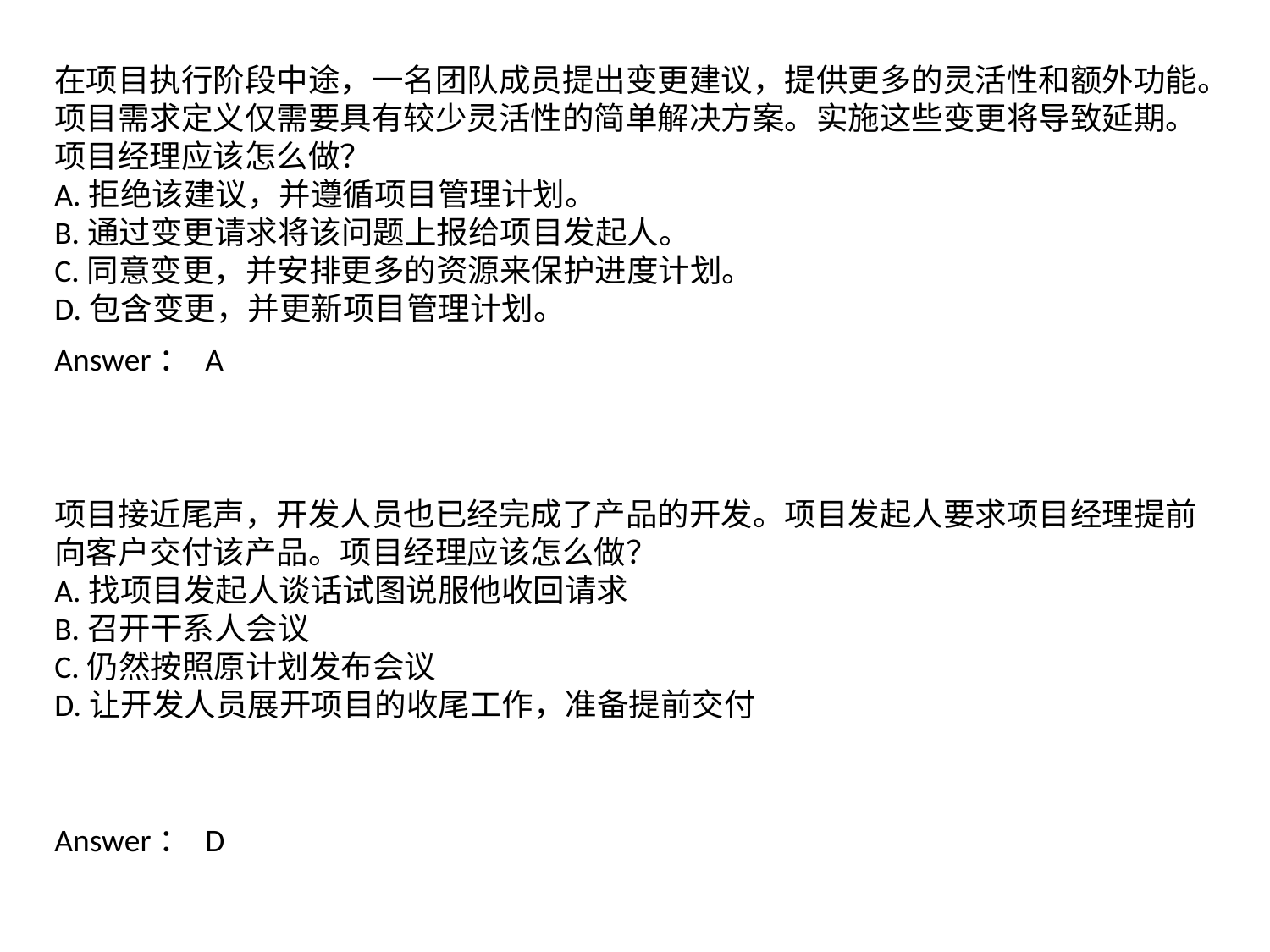

在项目执行阶段中途，一名团队成员提出变更建议，提供更多的灵活性和额外功能。项目需求定义仅需要具有较少灵活性的简单解决方案。实施这些变更将导致延期。
项目经理应该怎么做？
A.拒绝该建议，并遵循项目管理计划。
B.通过变更请求将该问题上报给项目发起人。
C.同意变更，并安排更多的资源来保护进度计划。
D.包含变更，并更新项目管理计划。
Answer： A
项目接近尾声，开发人员也已经完成了产品的开发。项目发起人要求项目经理提前向客户交付该产品。项目经理应该怎么做？
A.找项目发起人谈话试图说服他收回请求
B.召开干系人会议
C.仍然按照原计划发布会议
D.让开发人员展开项目的收尾工作，准备提前交付
Answer： D